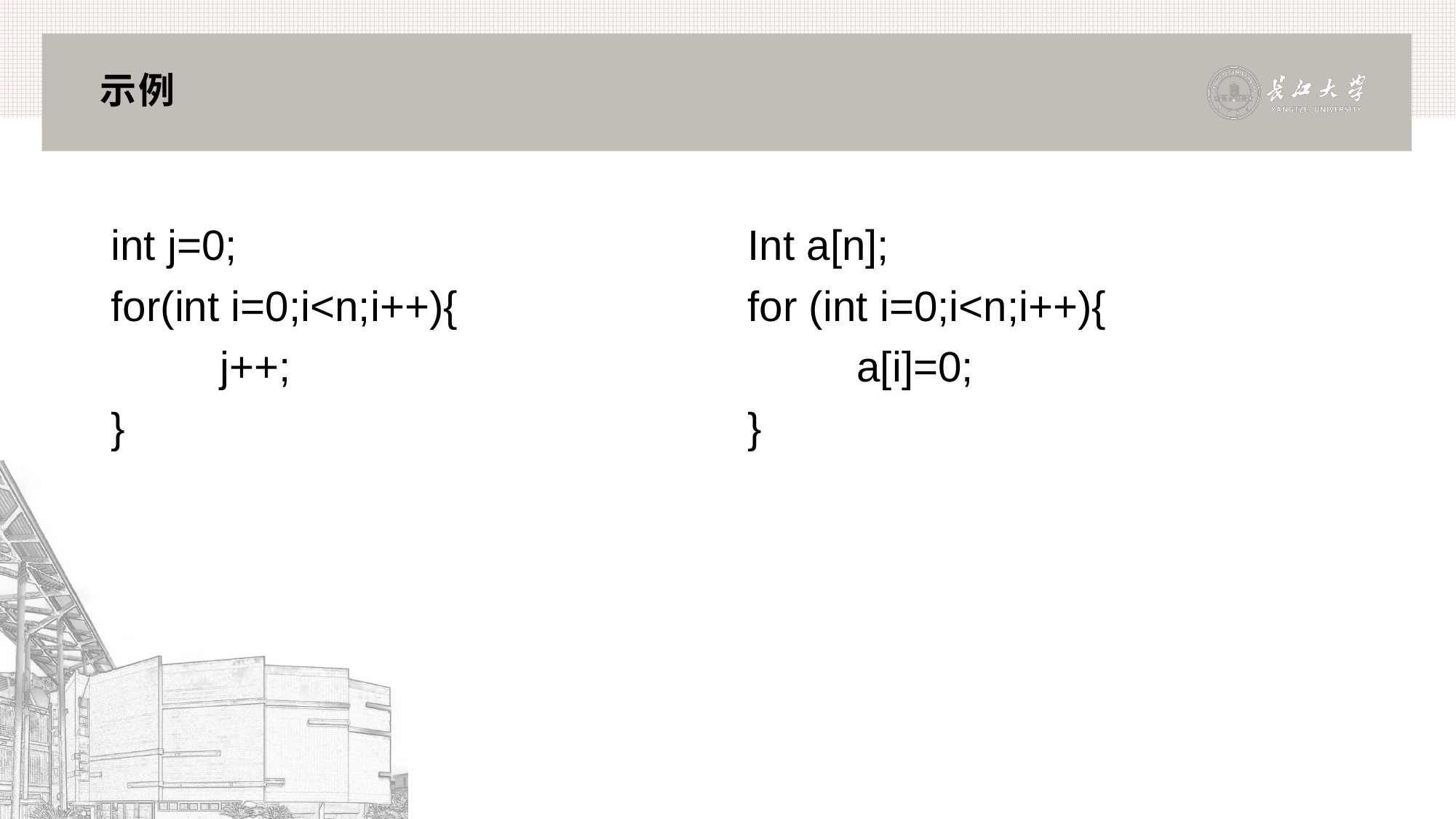

# 示例
int j=0;
for(int i=0;i<n;i++){
	j++;
}
Int a[n];
for (int i=0;i<n;i++){
	a[i]=0;
}